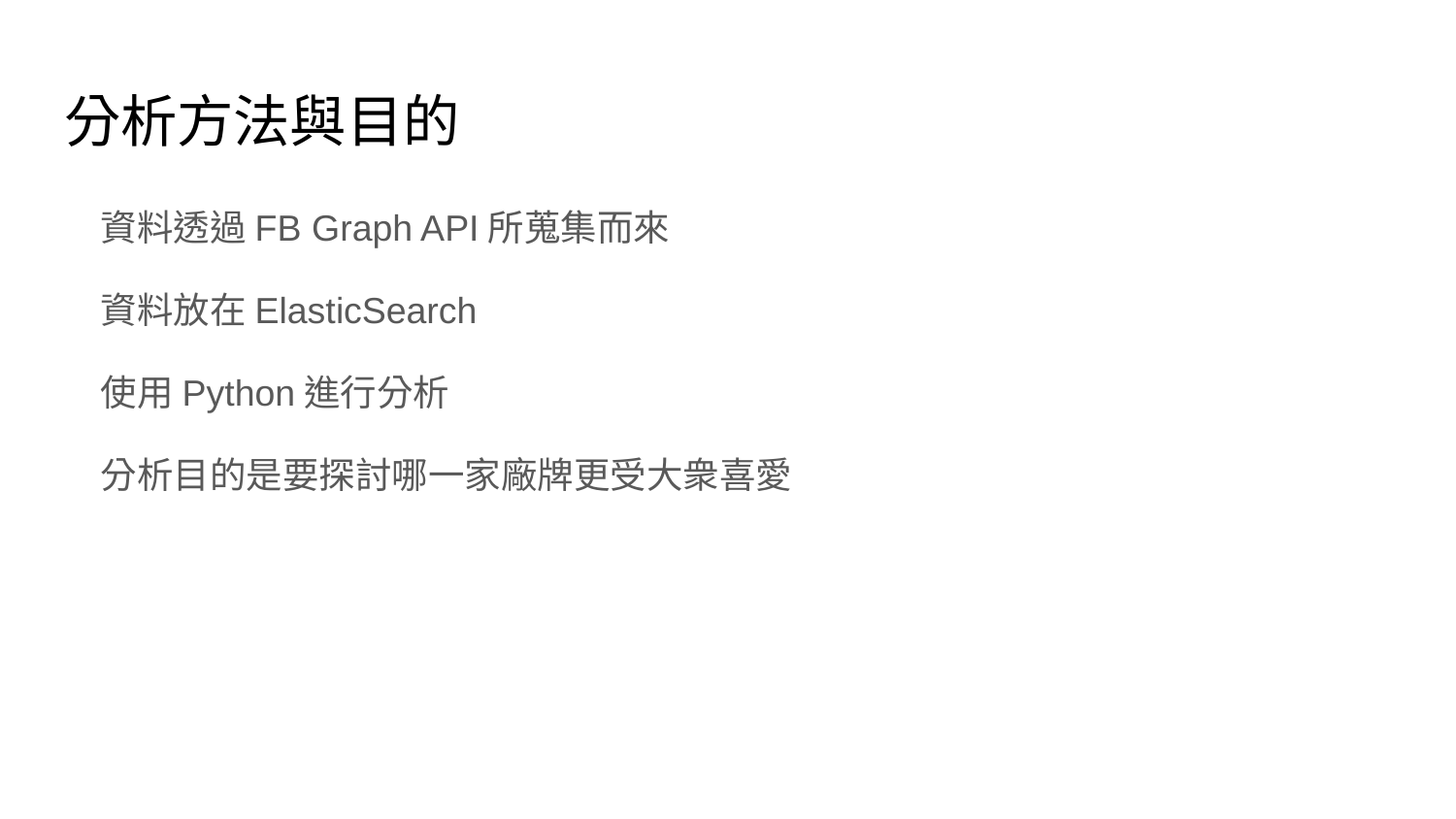

# 分析方法與目的
資料透過FB Graph API所蒐集而來
資料放在ElasticSearch
使用Python進行分析
分析目的是要探討哪一家廠牌更受大衆喜愛